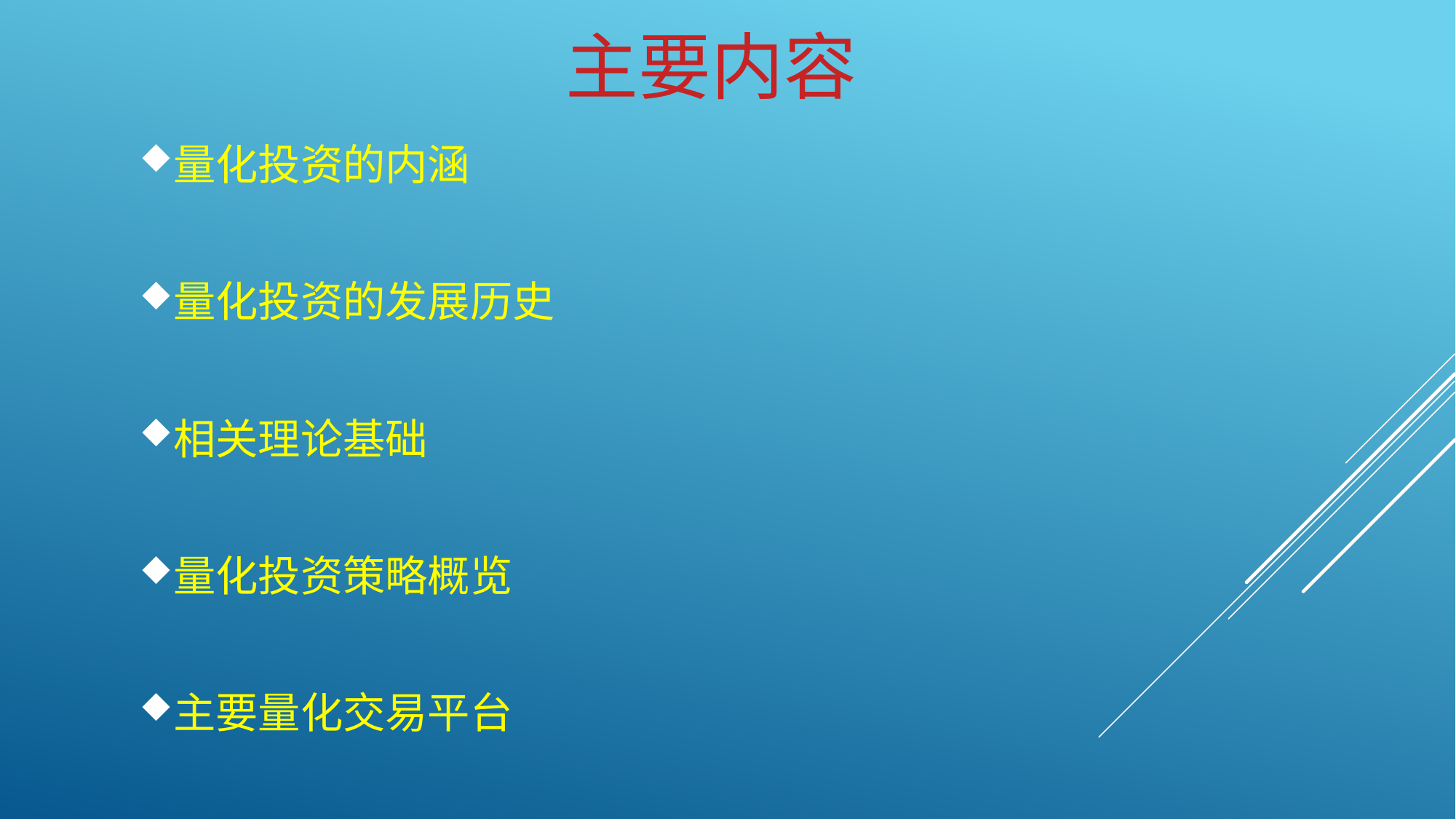

# 主要内容
量化投资的内涵

量化投资的发展历史

相关理论基础

量化投资策略概览

主要量化交易平台